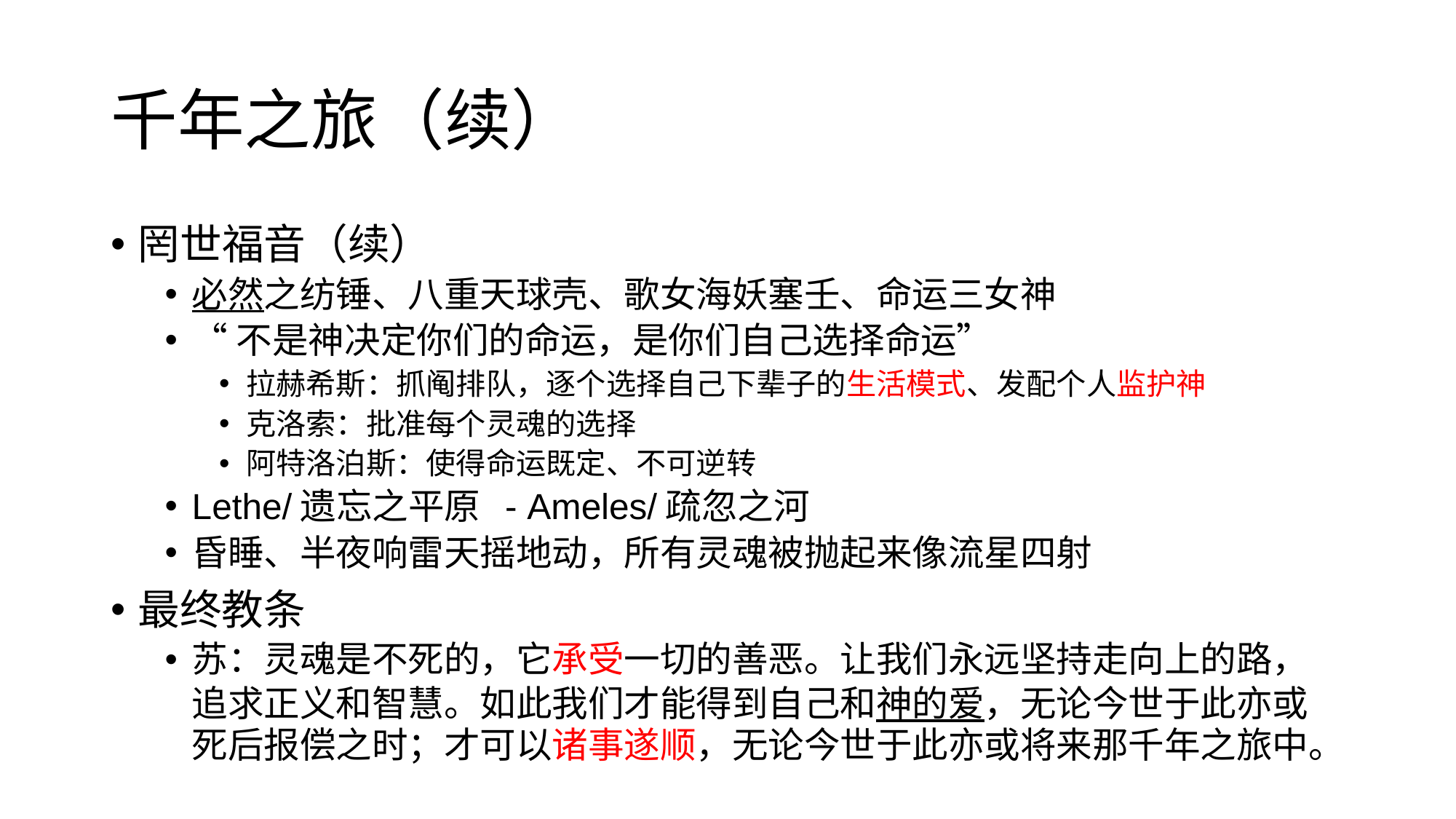

# 千年之旅（续）
罔世福音（续）
必然之纺锤、八重天球壳、歌女海妖塞壬、命运三女神
“不是神决定你们的命运，是你们自己选择命运”
拉赫希斯：抓阄排队，逐个选择自己下辈子的生活模式、发配个人监护神
克洛索：批准每个灵魂的选择
阿特洛泊斯：使得命运既定、不可逆转
Lethe/遗忘之平原  - Ameles/疏忽之河
昏睡、半夜响雷天摇地动，所有灵魂被抛起来像流星四射
最终教条
苏：灵魂是不死的，它承受一切的善恶。让我们永远坚持走向上的路，追求正义和智慧。如此我们才能得到自己和神的爱，无论今世于此亦或死后报偿之时；才可以诸事遂顺，无论今世于此亦或将来那千年之旅中。